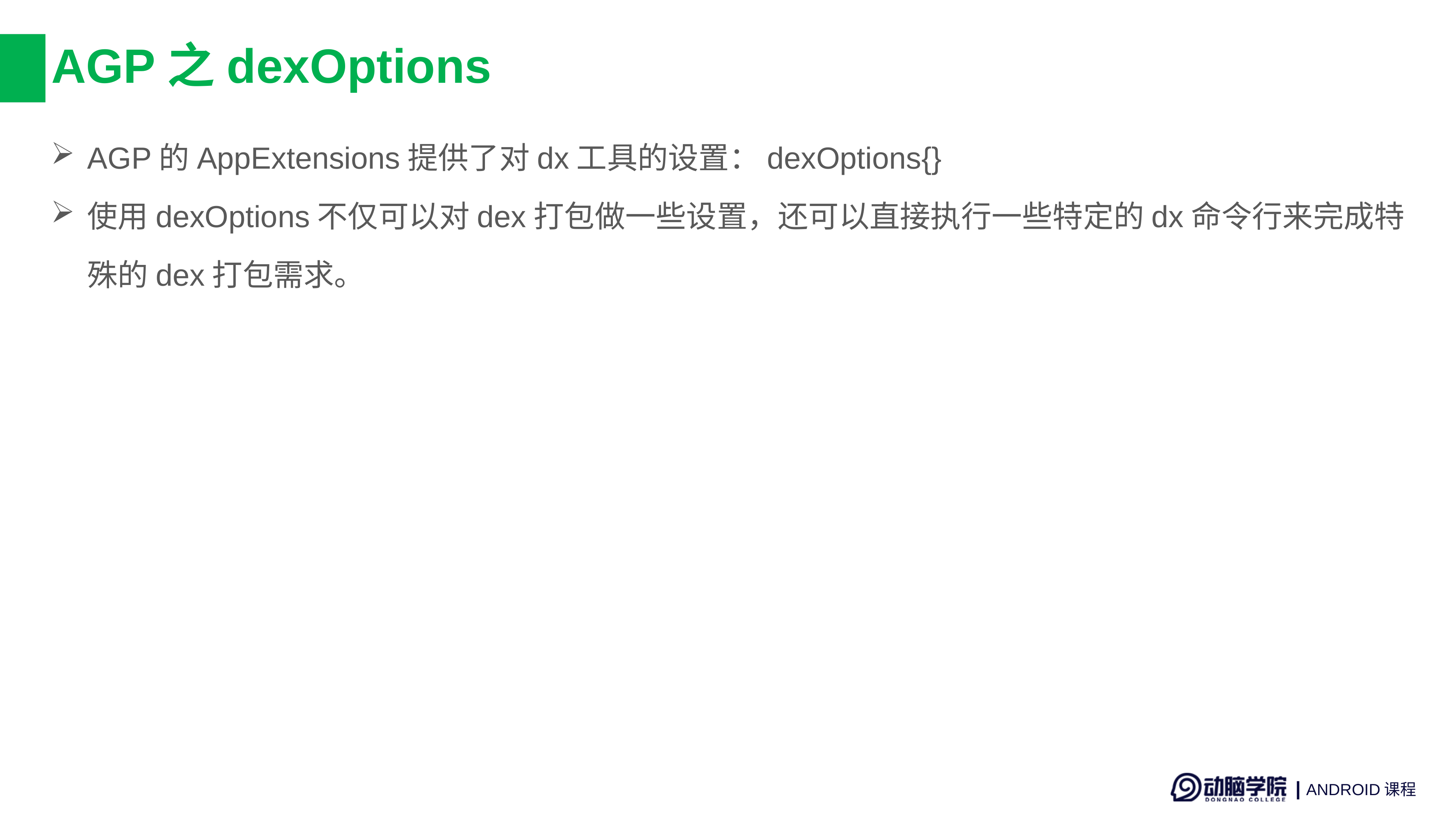

# AGP之dexOptions
AGP的AppExtensions提供了对dx工具的设置：dexOptions{}
使用dexOptions不仅可以对dex打包做一些设置，还可以直接执行一些特定的dx命令行来完成特殊的dex打包需求。